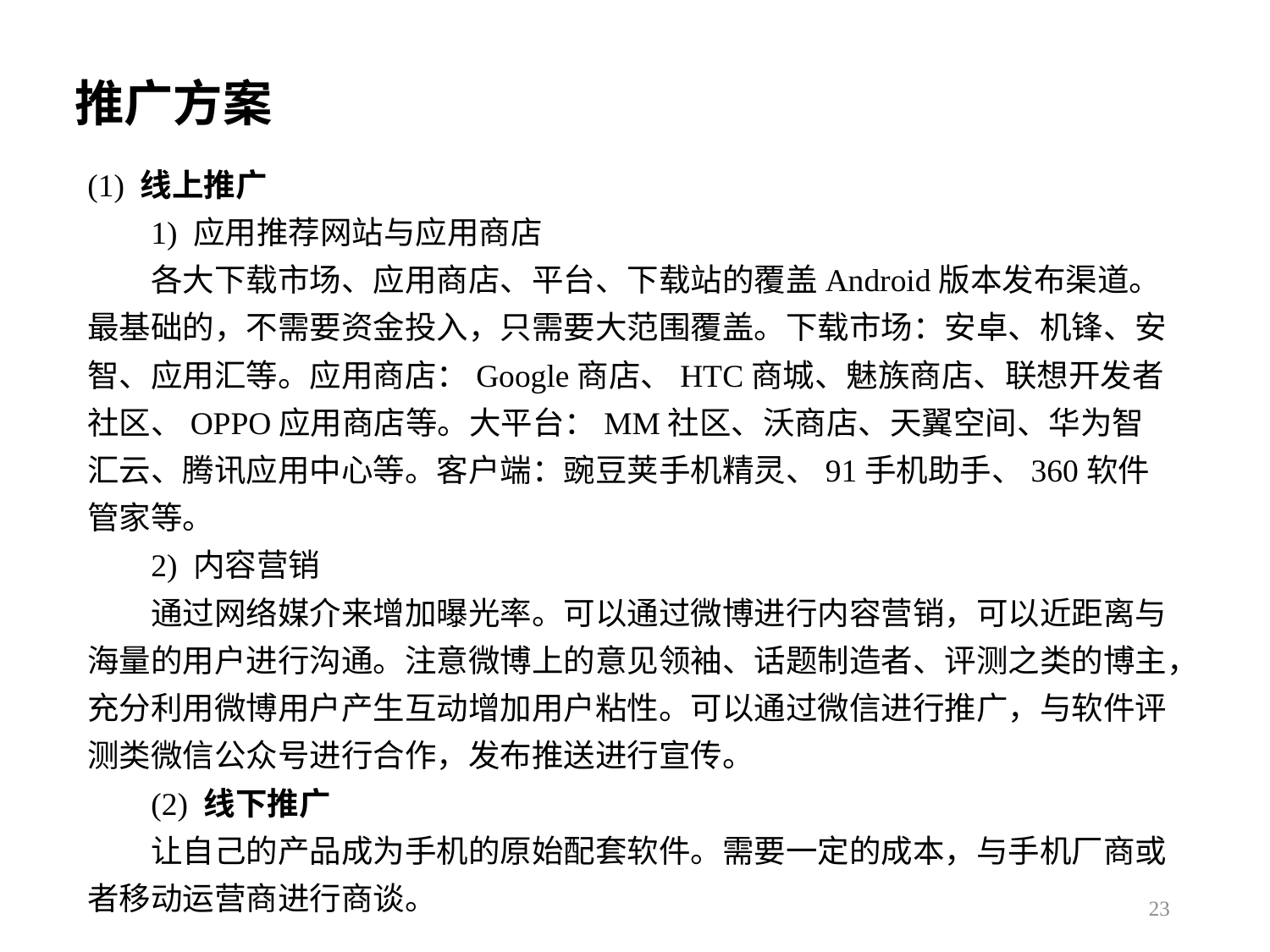

# 推广方案
(1) 线上推广
1) 应用推荐网站与应用商店
各大下载市场、应用商店、平台、下载站的覆盖Android版本发布渠道。最基础的，不需要资金投入，只需要大范围覆盖。下载市场：安卓、机锋、安智、应用汇等。应用商店：Google商店、HTC商城、魅族商店、联想开发者社区、OPPO应用商店等。大平台：MM社区、沃商店、天翼空间、华为智汇云、腾讯应用中心等。客户端：豌豆荚手机精灵、91手机助手、360软件管家等。
2) 内容营销
通过网络媒介来增加曝光率。可以通过微博进行内容营销，可以近距离与海量的用户进行沟通。注意微博上的意见领袖、话题制造者、评测之类的博主，充分利用微博用户产生互动增加用户粘性。可以通过微信进行推广，与软件评测类微信公众号进行合作，发布推送进行宣传。
(2) 线下推广
让自己的产品成为手机的原始配套软件。需要一定的成本，与手机厂商或者移动运营商进行商谈。
23